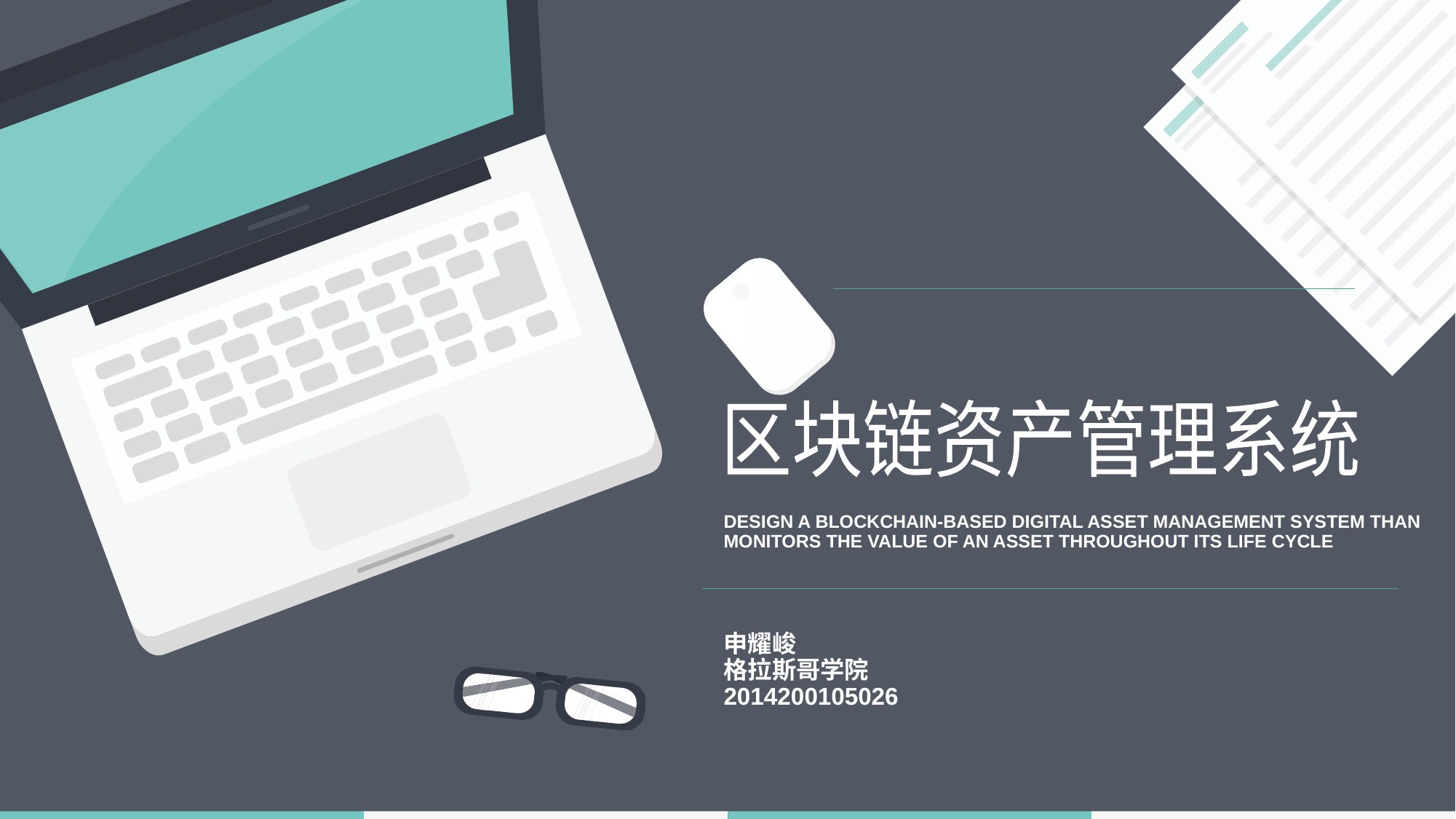

区块链资产管理系统
# DESIGN A BLOCKCHAIN-BASED DIGITAL ASSET MANAGEMENT SYSTEM THAN MONITORS THE VALUE OF AN ASSET THROUGHOUT ITS LIFE CYCLE
申耀峻
格拉斯哥学院
2014200105026